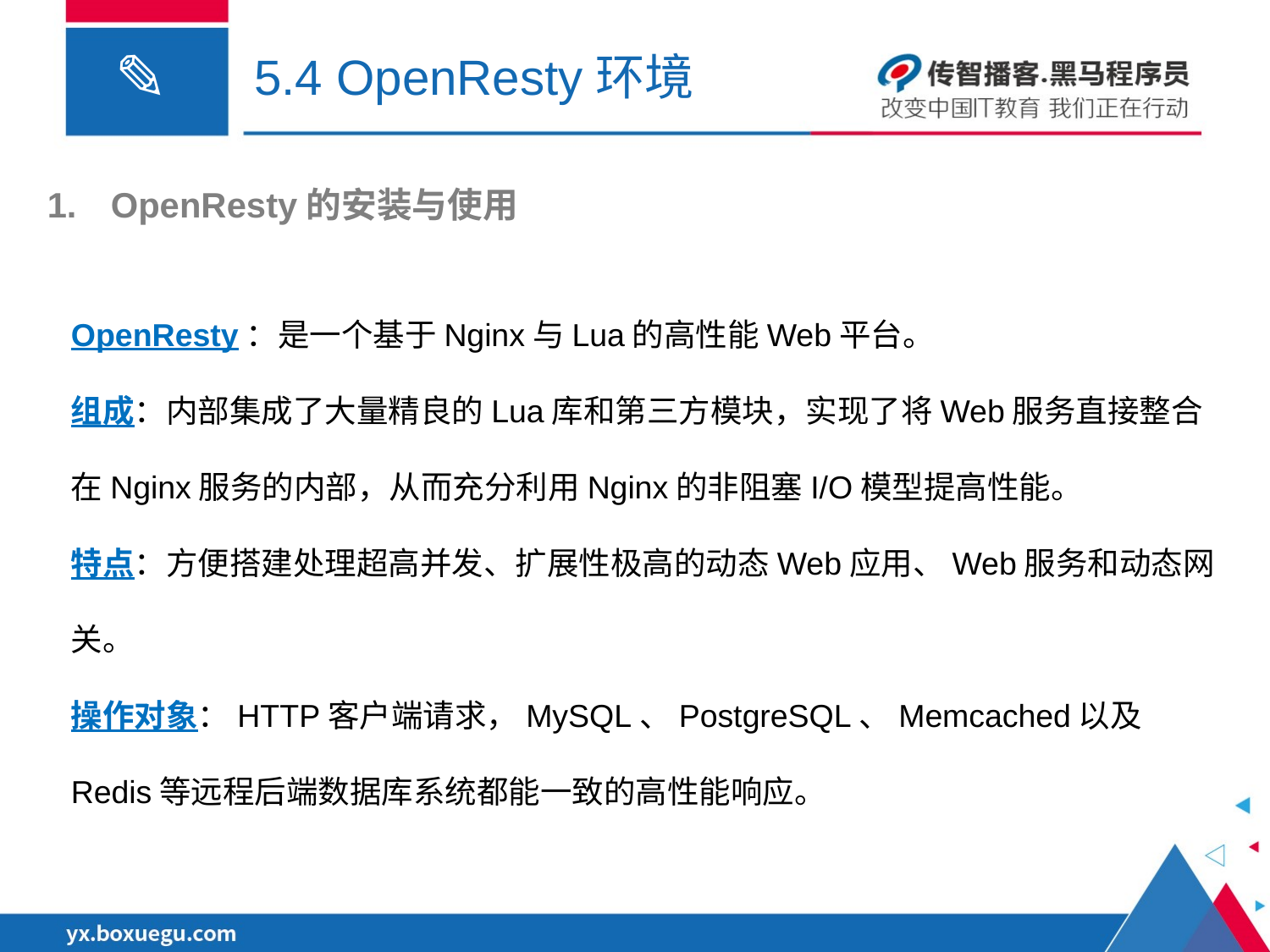

# 5.4 OpenResty环境
OpenResty的安装与使用
OpenResty：是一个基于Nginx与Lua的高性能Web平台。
组成：内部集成了大量精良的Lua库和第三方模块，实现了将Web服务直接整合在Nginx服务的内部，从而充分利用Nginx的非阻塞I/O模型提高性能。
特点：方便搭建处理超高并发、扩展性极高的动态Web应用、Web服务和动态网关。
操作对象：HTTP客户端请求，MySQL、PostgreSQL、Memcached以及Redis等远程后端数据库系统都能一致的高性能响应。